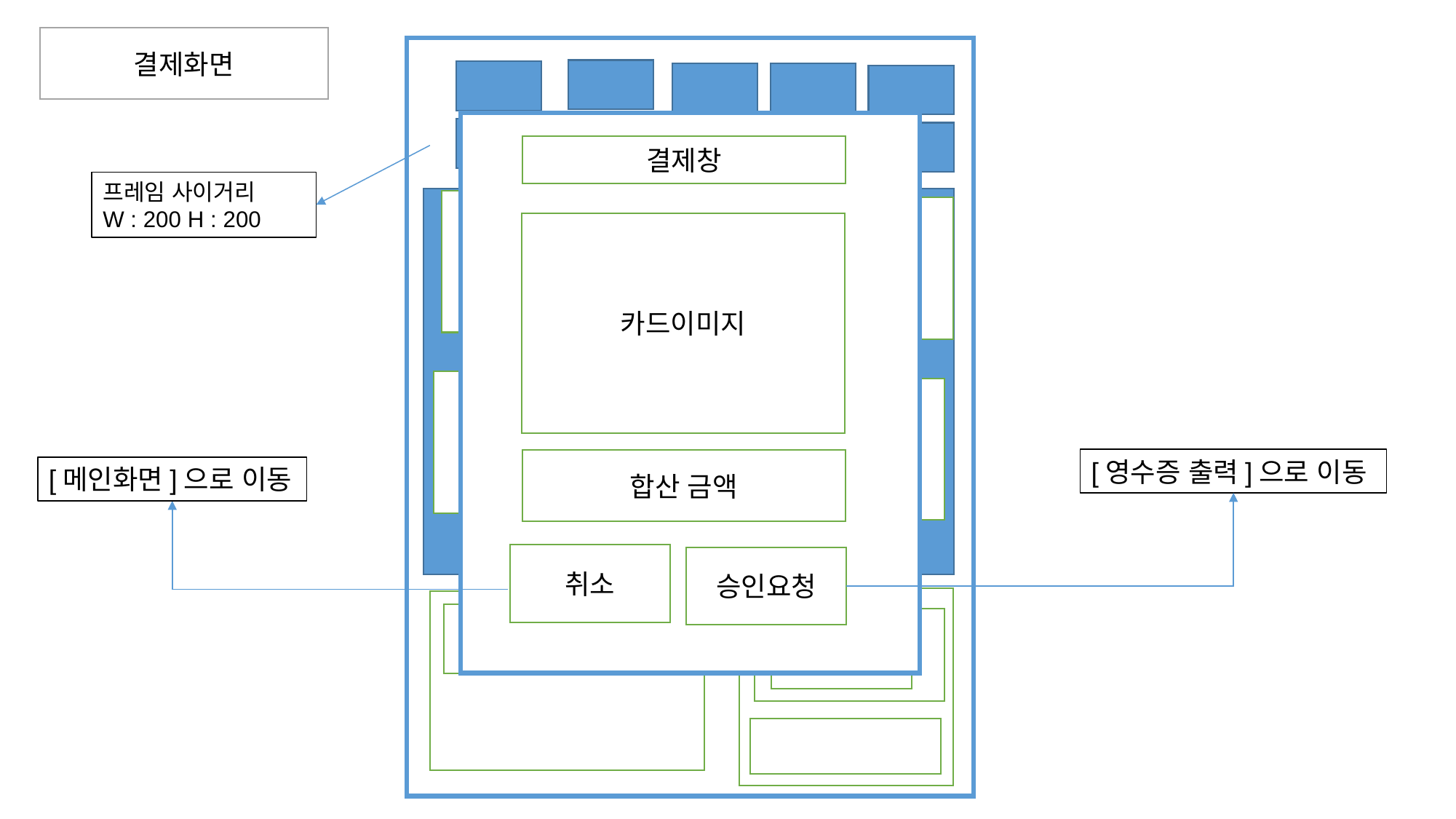

결제화면
광고창

결제창
프레임 사이거리
W : 200 H : 200

카드이미지

[영수증 출력]으로 이동
합산 금액
[메인화면]으로 이동
취소
승인요청

추가된 메뉴

-
+